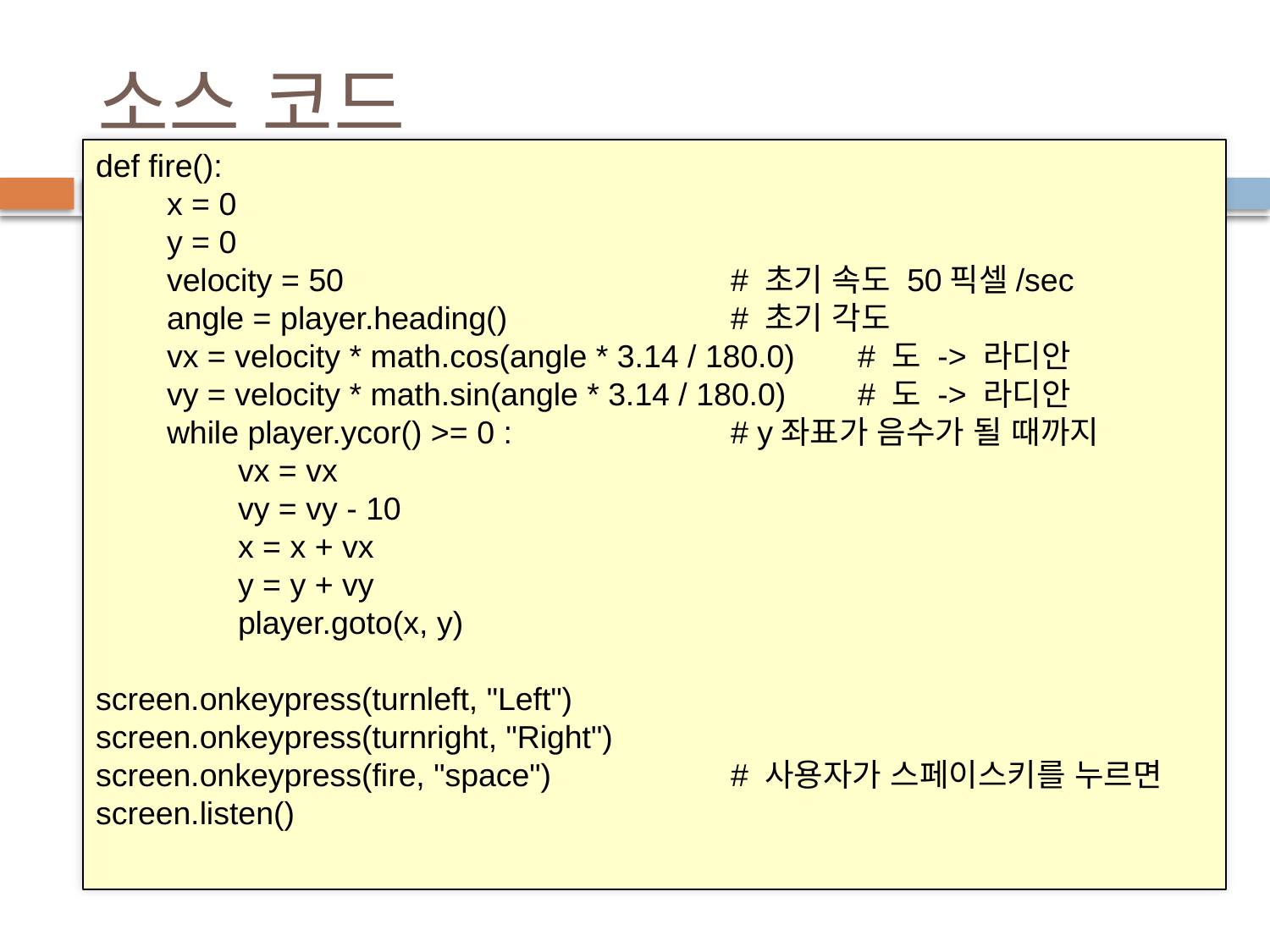

# 소스 코드
def fire():
        x = 0
        y = 0
        velocity = 50				# 초기 속도 50픽셀/sec
        angle = player.heading()		# 초기 각도
        vx = velocity * math.cos(angle * 3.14 / 180.0)	# 도 -> 라디안
        vy = velocity * math.sin(angle * 3.14 / 180.0)	# 도 -> 라디안
        while player.ycor() >= 0 :		# y좌표가 음수가 될 때까지
                vx = vx
                vy = vy - 10
                x = x + vx
                y = y + vy
                player.goto(x, y)

screen.onkeypress(turnleft, "Left")
screen.onkeypress(turnright, "Right")
screen.onkeypress(fire, "space")		# 사용자가 스페이스키를 누르면
screen.listen()